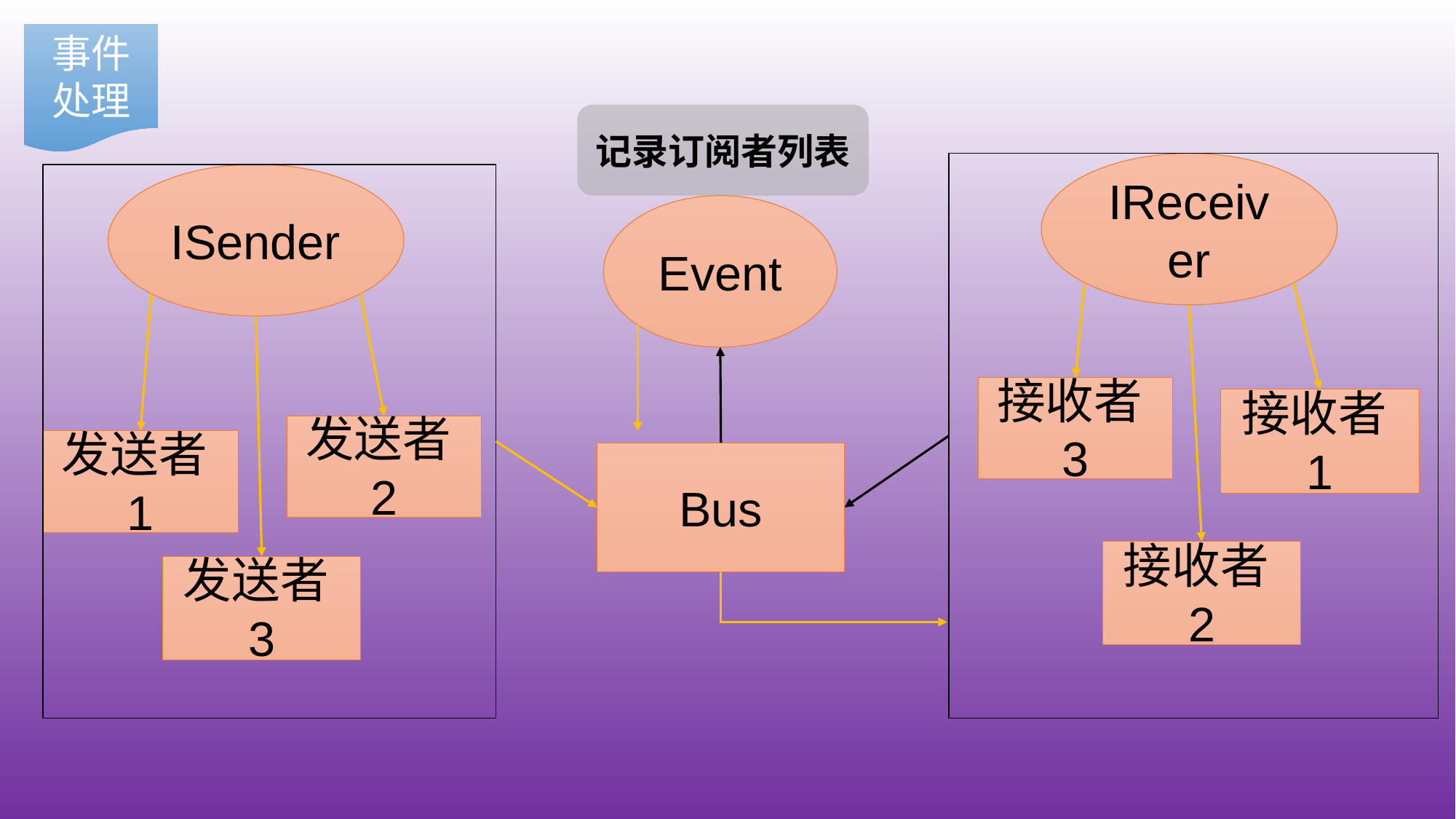

事件处理
记录订阅者列表

IReceiver

ISender
Event
接收者3
接收者1
发送者2
发送者1
Bus
接收者2
发送者3